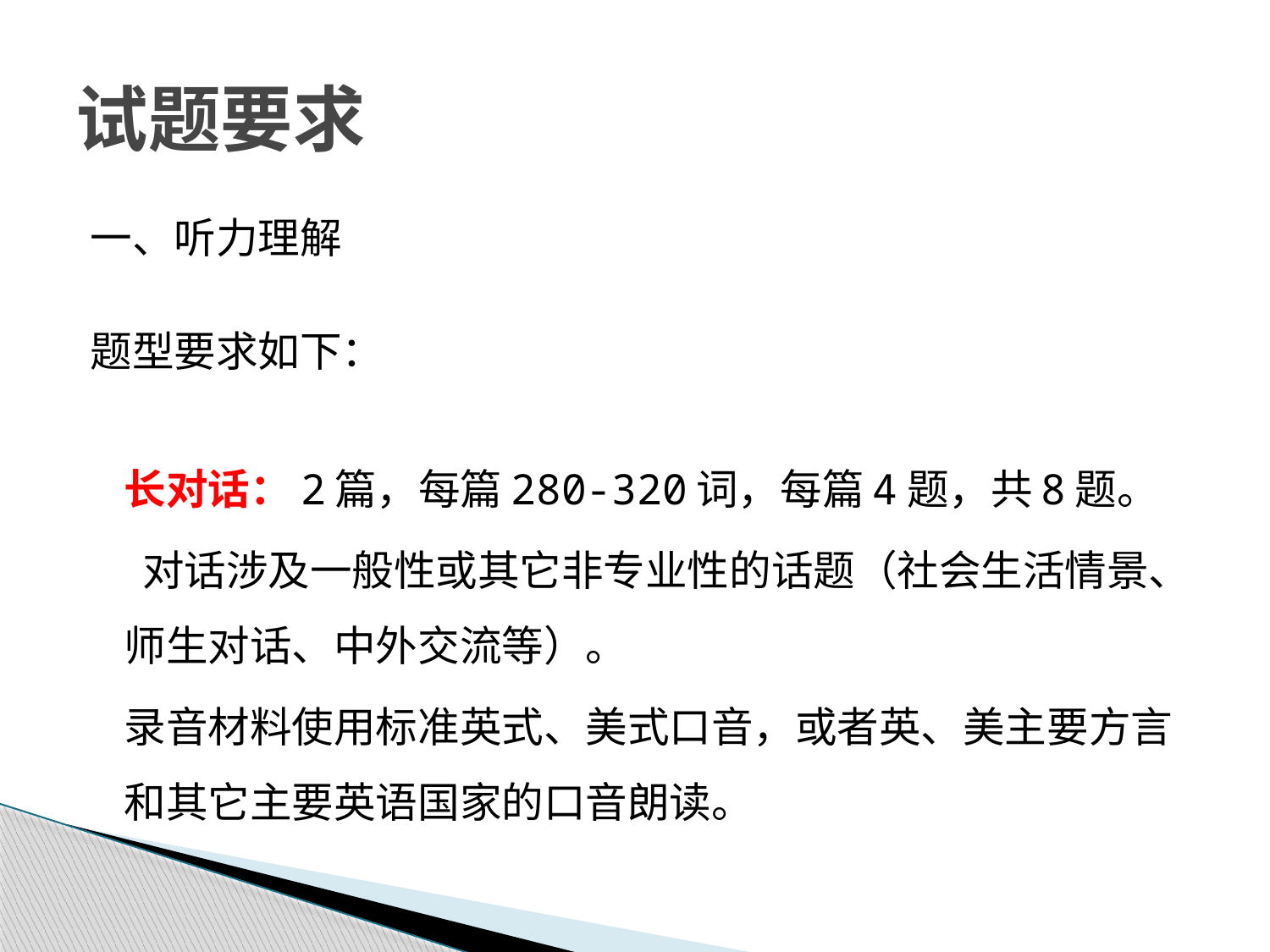

# 试题要求
一、听力理解

题型要求如下：

	长对话：2篇，每篇280-320词，每篇4题，共8题。
	 对话涉及一般性或其它非专业性的话题（社会生活情景、师生对话、中外交流等）。
	录音材料使用标准英式、美式口音，或者英、美主要方言和其它主要英语国家的口音朗读。